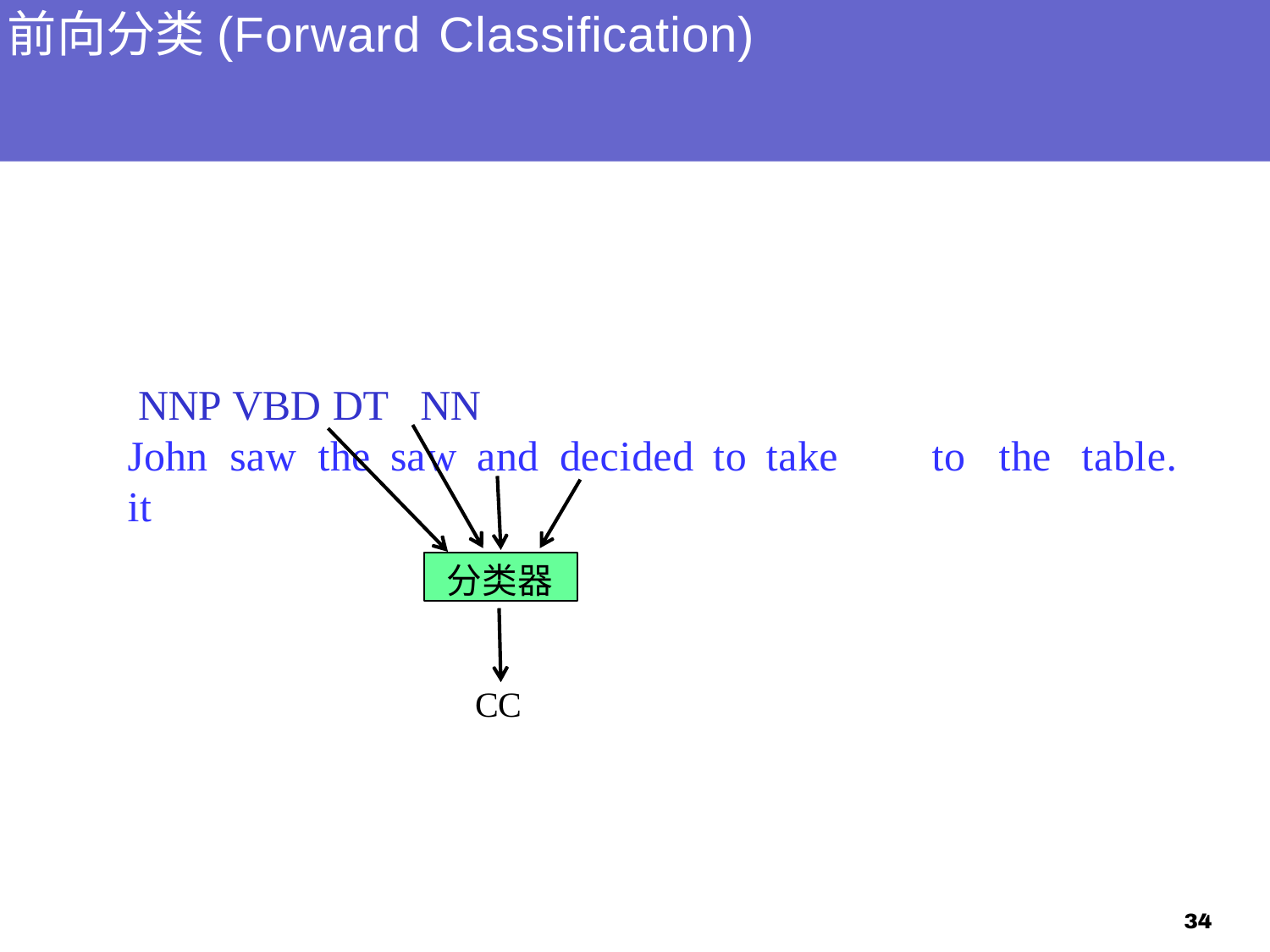

# 前向分类(Forward Classification)
NNP VBD DT	NN
John	saw	the	saw	and	decided	to	take	it

to	the	table.

分类器

CC
34